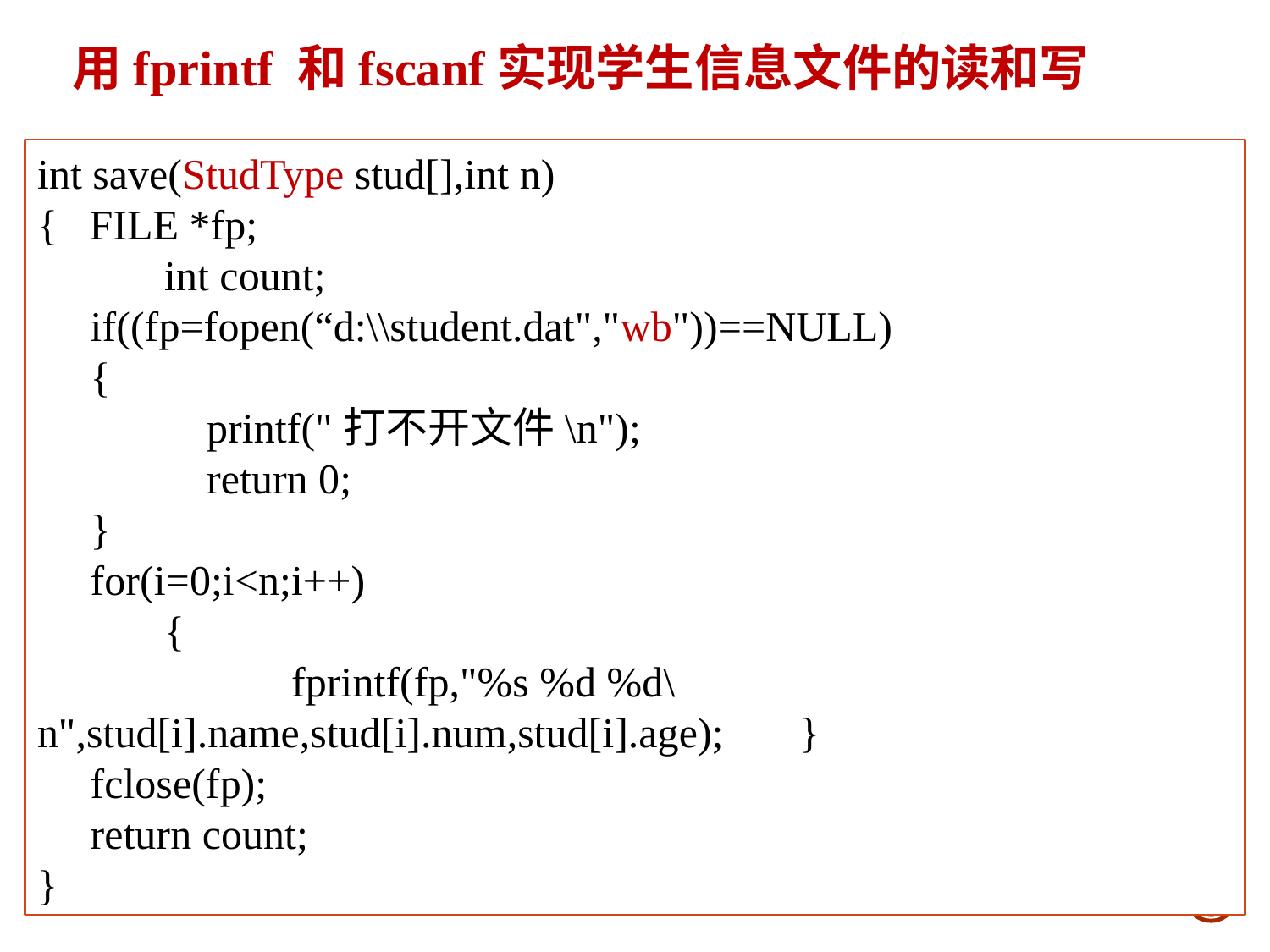

用fprintf 和fscanf实现学生信息文件的读和写
int save(StudType stud[],int n)
{   FILE *fp;
	int count;
     if((fp=fopen(“d:\\student.dat","wb"))==NULL)
     {
	    printf("打不开文件\n");
	    return 0;
     }
     for(i=0;i<n;i++)
	{
		fprintf(fp,"%s %d %d\n",stud[i].name,stud[i].num,stud[i].age);	}
     fclose(fp);
     return count;
}